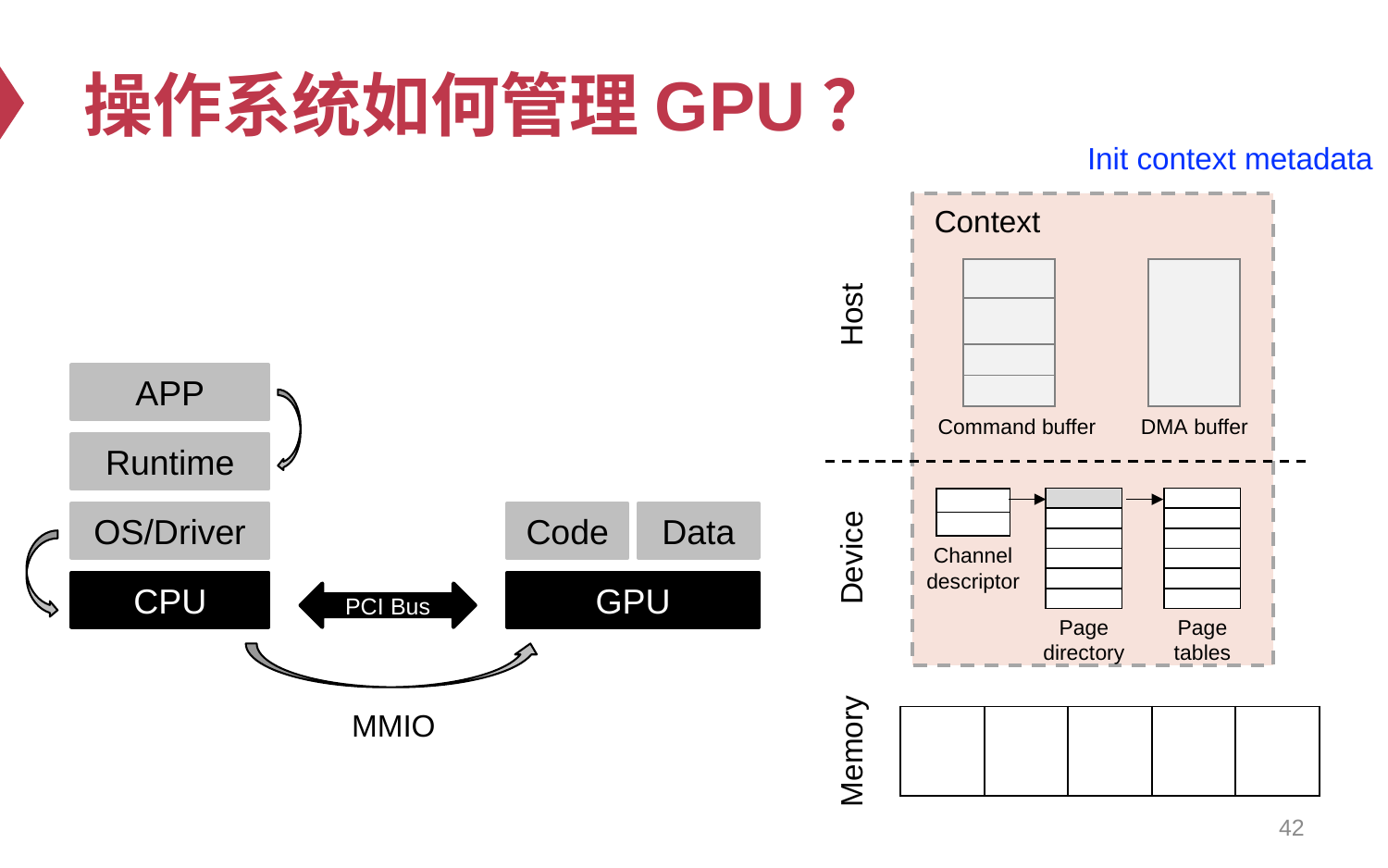

# 操作系统如何管理GPU？
Init context metadata

Context
|  |
| --- |
|  |
|  |
|  |
|  |
| --- |
Host
APP

Command buffer
DMA buffer
Runtime
|  |
| --- |
|  |
|  |
|  |
|  |
|  |
|  |
| --- |
|  |
|  |
|  |
|  |
|  |
|  |
| --- |
|  |
OS/Driver
Code
Data

Device
Channel
descriptor
CPU
GPU
PCI Bus
Page
tables
Page
directory
|  |  |  |  |  |
| --- | --- | --- | --- | --- |
MMIO
Memory
42